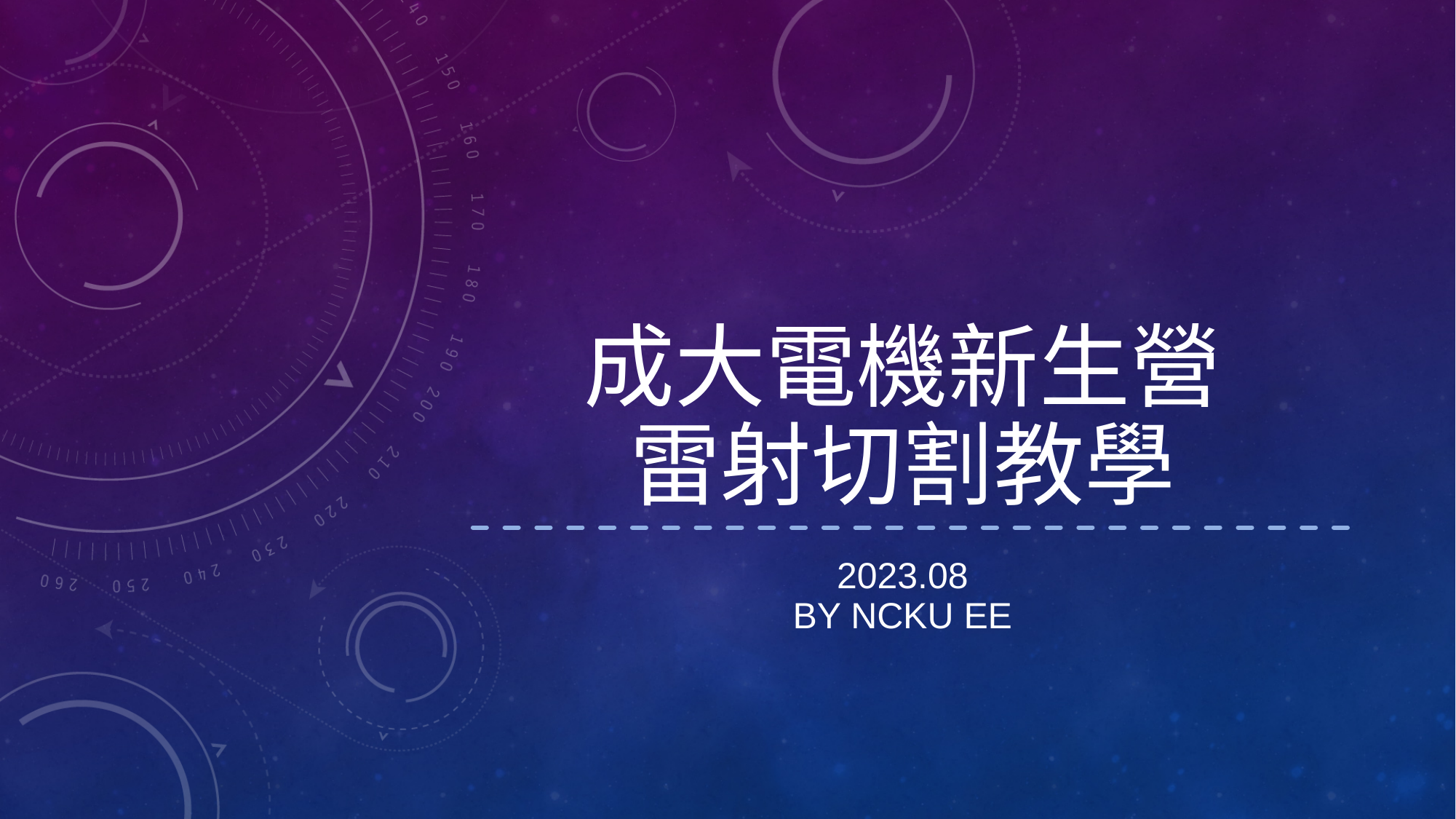

# 成大電機新生營 雷射切割教學
2023.08
By ncku EE